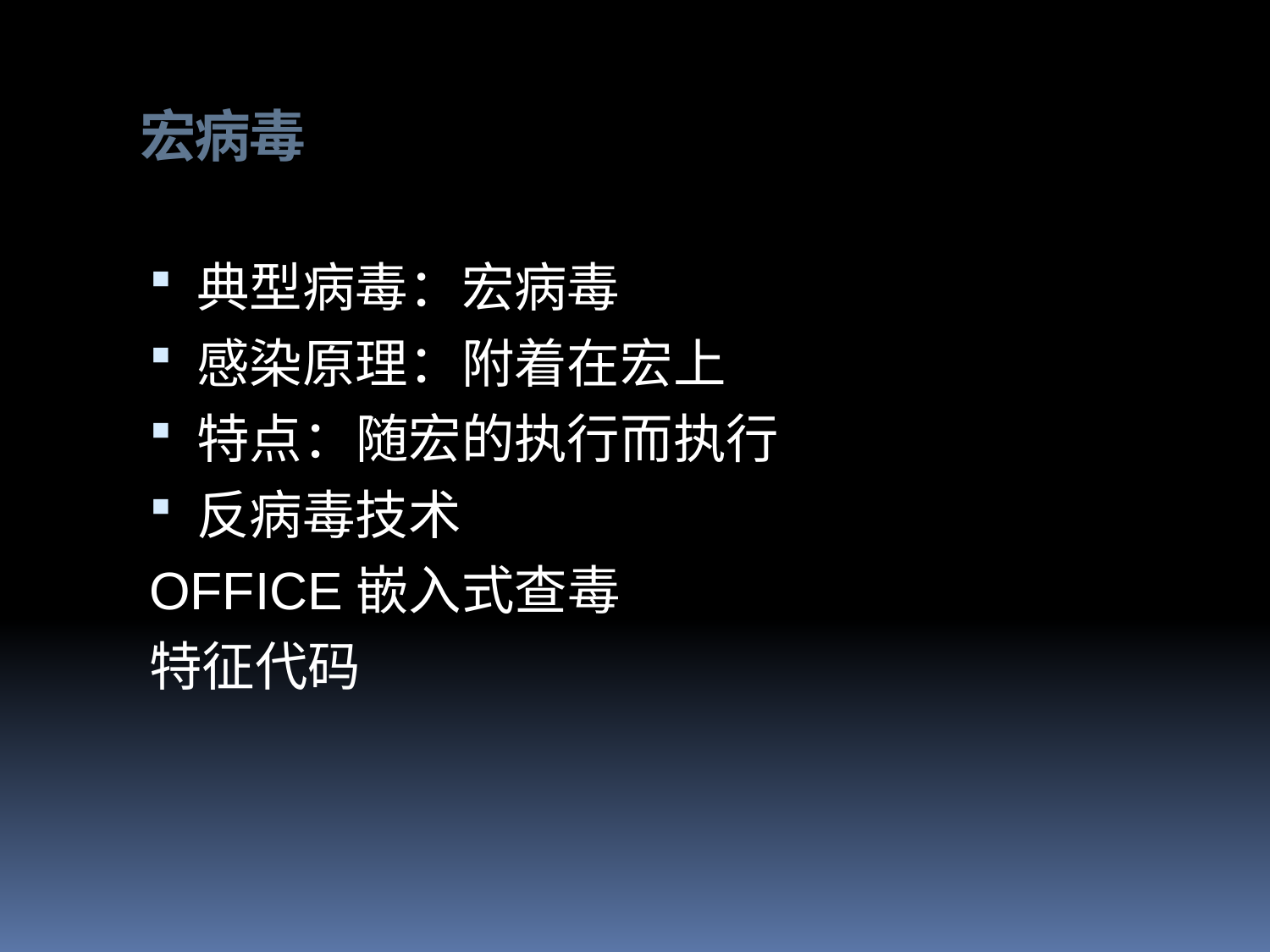

# 宏病毒
典型病毒：宏病毒
感染原理：附着在宏上
特点：随宏的执行而执行
反病毒技术
OFFICE嵌入式查毒
特征代码